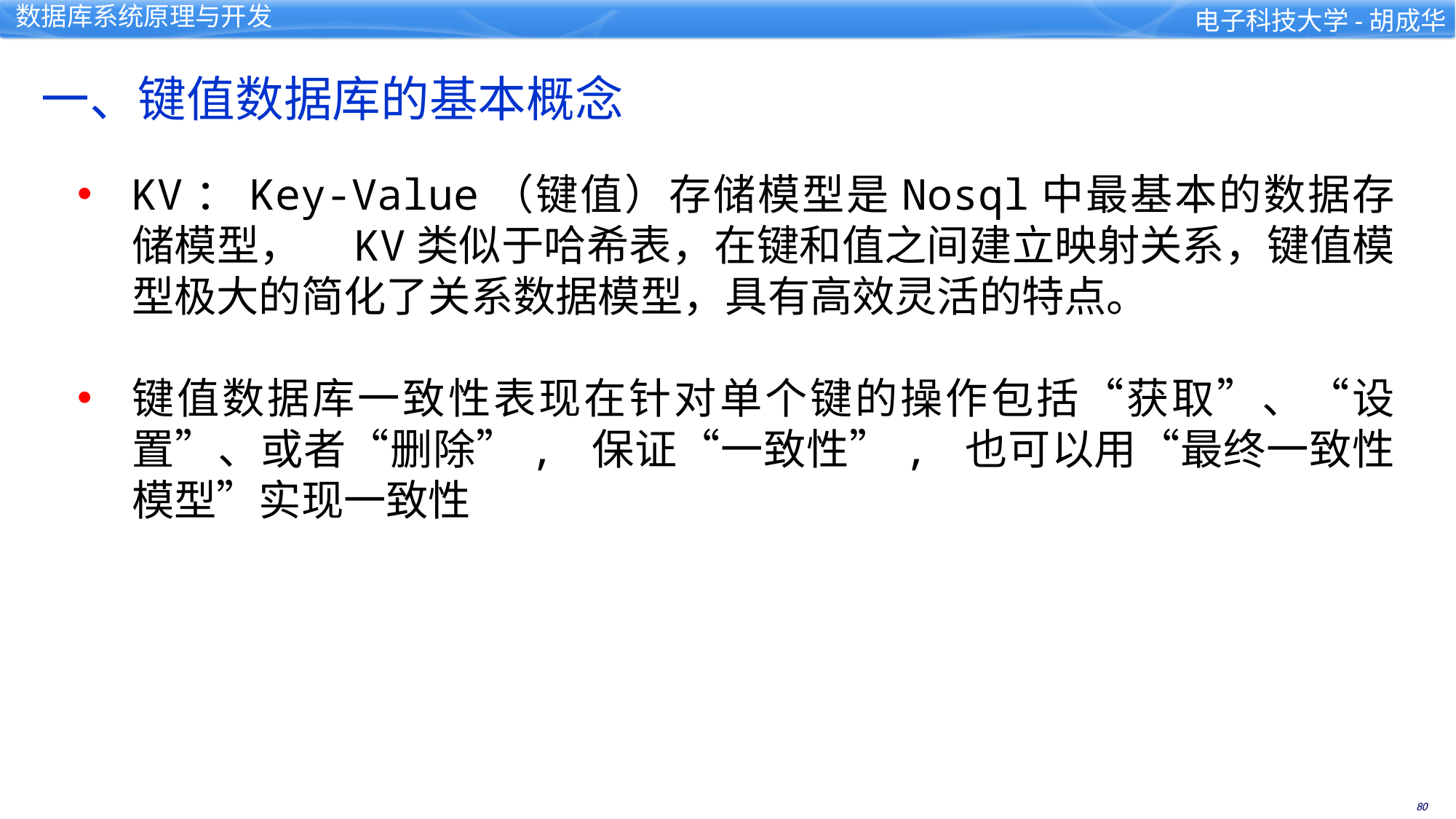

一、键值数据库的基本概念
KV：Key-Value（键值）存储模型是Nosql中最基本的数据存储模型，　KV类似于哈希表，在键和值之间建立映射关系，键值模型极大的简化了关系数据模型，具有高效灵活的特点。

键值数据库一致性表现在针对单个键的操作包括“获取”、“设置”、或者“删除”, 保证“一致性”, 也可以用“最终一致性模型”实现一致性